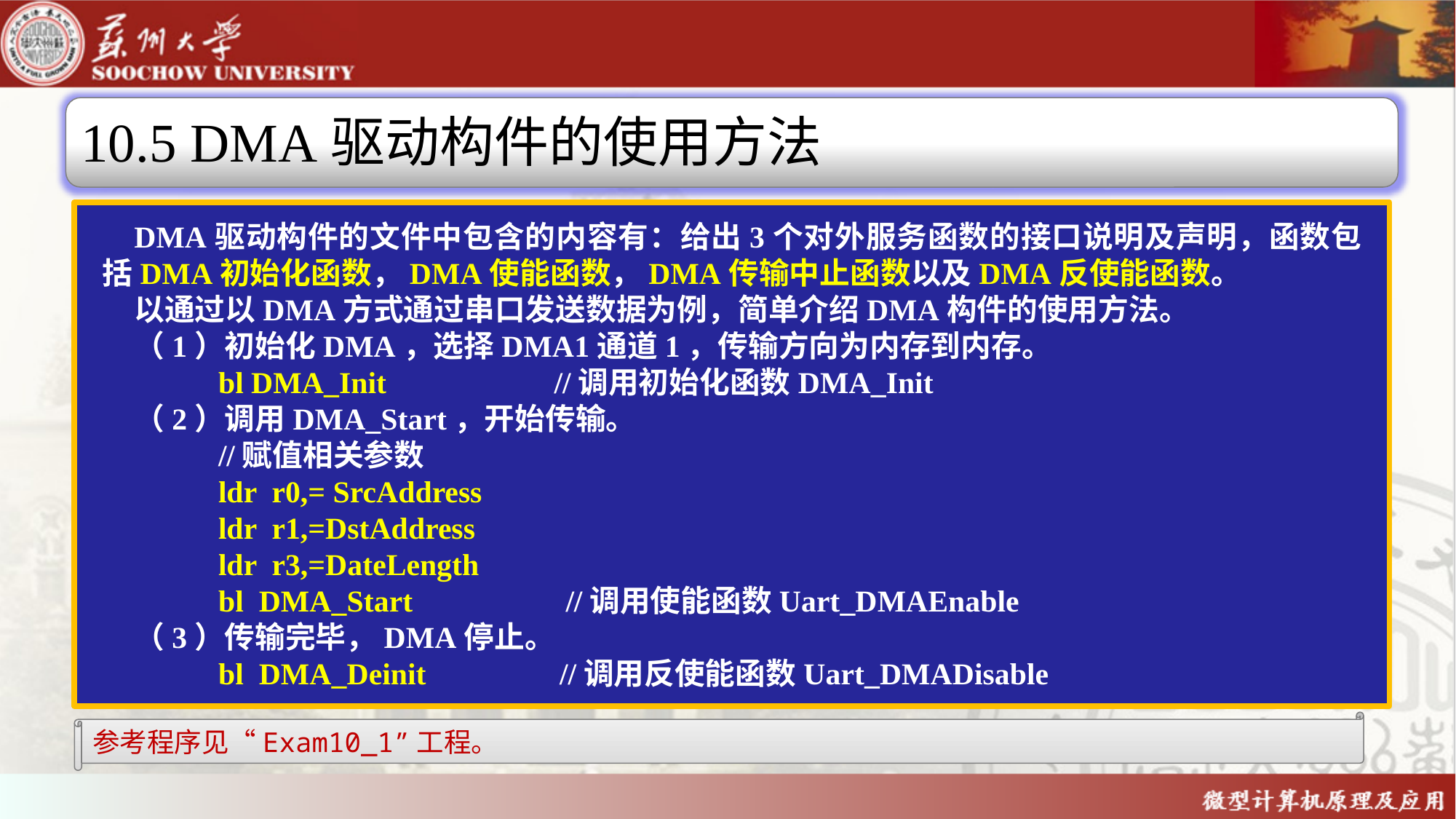

10.5 DMA驱动构件的使用方法
DMA驱动构件的文件中包含的内容有：给出3个对外服务函数的接口说明及声明，函数包括DMA初始化函数，DMA使能函数，DMA传输中止函数以及DMA反使能函数。
以通过以DMA方式通过串口发送数据为例，简单介绍DMA构件的使用方法。
（1）初始化DMA，选择DMA1通道1，传输方向为内存到内存。
           bl DMA_Init		  //调用初始化函数DMA_Init
（2）调用DMA_Start，开始传输。
           //赋值相关参数
           ldr  r0,= SrcAddress
           ldr  r1,=DstAddress
           ldr  r3,=DateLength
           bl  DMA_Start                    //调用使能函数Uart_DMAEnable
（3）传输完毕，DMA停止。
           bl  DMA_Deinit	                 //调用反使能函数Uart_DMADisable
参考程序见“Exam10_1”工程。